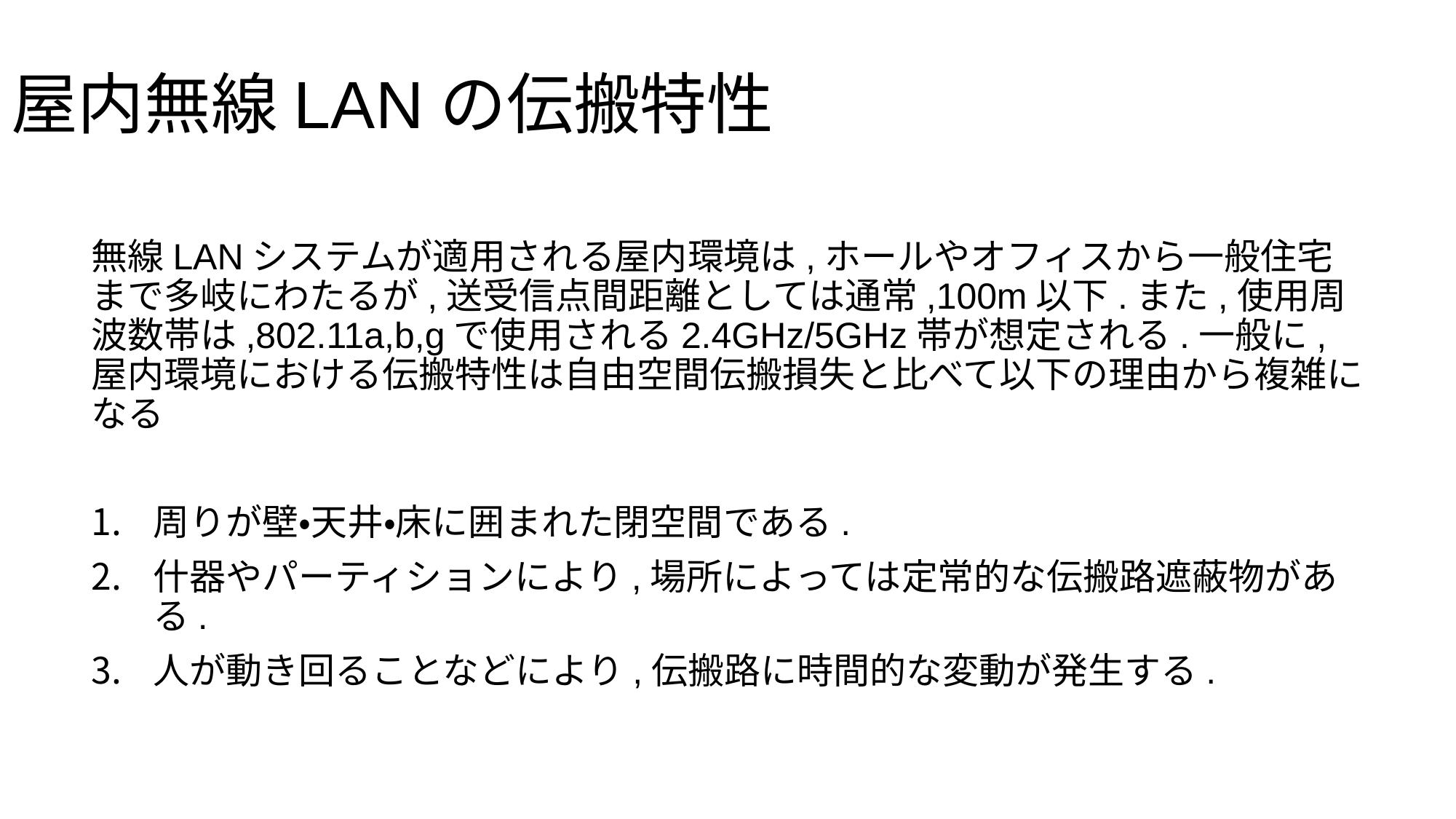

# 屋内無線LANの伝搬特性
無線LANシステムが適用される屋内環境は,ホールやオフィスから一般住宅まで多岐にわたるが,送受信点間距離としては通常,100m以下.また,使用周波数帯は,802.11a,b,gで使用される2.4GHz/5GHz帯が想定される.一般に,屋内環境における伝搬特性は自由空間伝搬損失と比べて以下の理由から複雑になる

周りが壁・天井・床に囲まれた閉空間である.
什器やパーティションにより,場所によっては定常的な伝搬路遮蔽物がある.
人が動き回ることなどにより,伝搬路に時間的な変動が発生する.